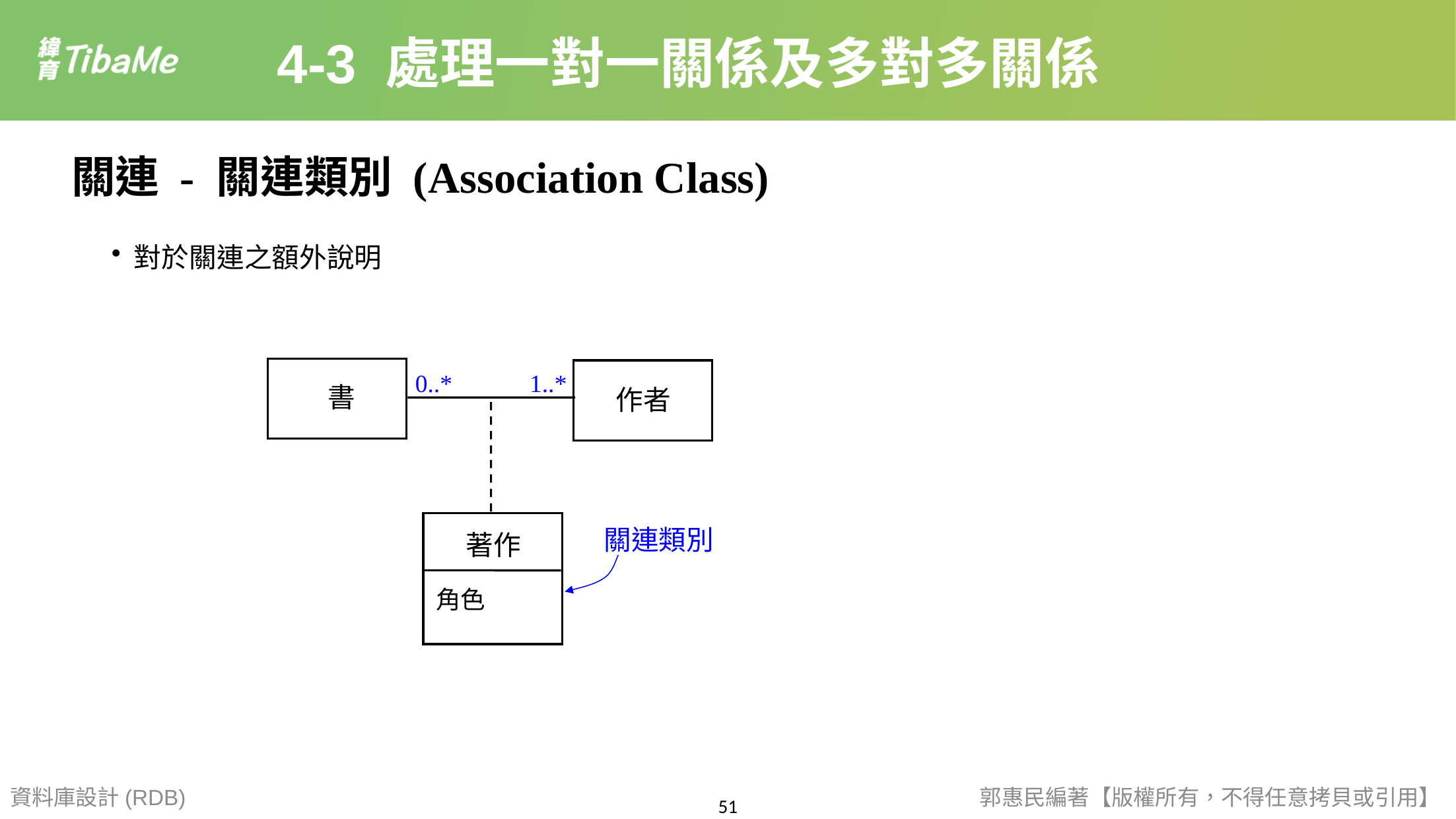

4-3 處理一對一關係及多對多關係

關連 - 關連類別 (Association Class)

 對於關連之額外說明

1..*
0..*
書
作者

關連類別
著作

角色
資料庫設計(RDB)
郭惠民編著【版權所有，不得任意拷貝或引用】